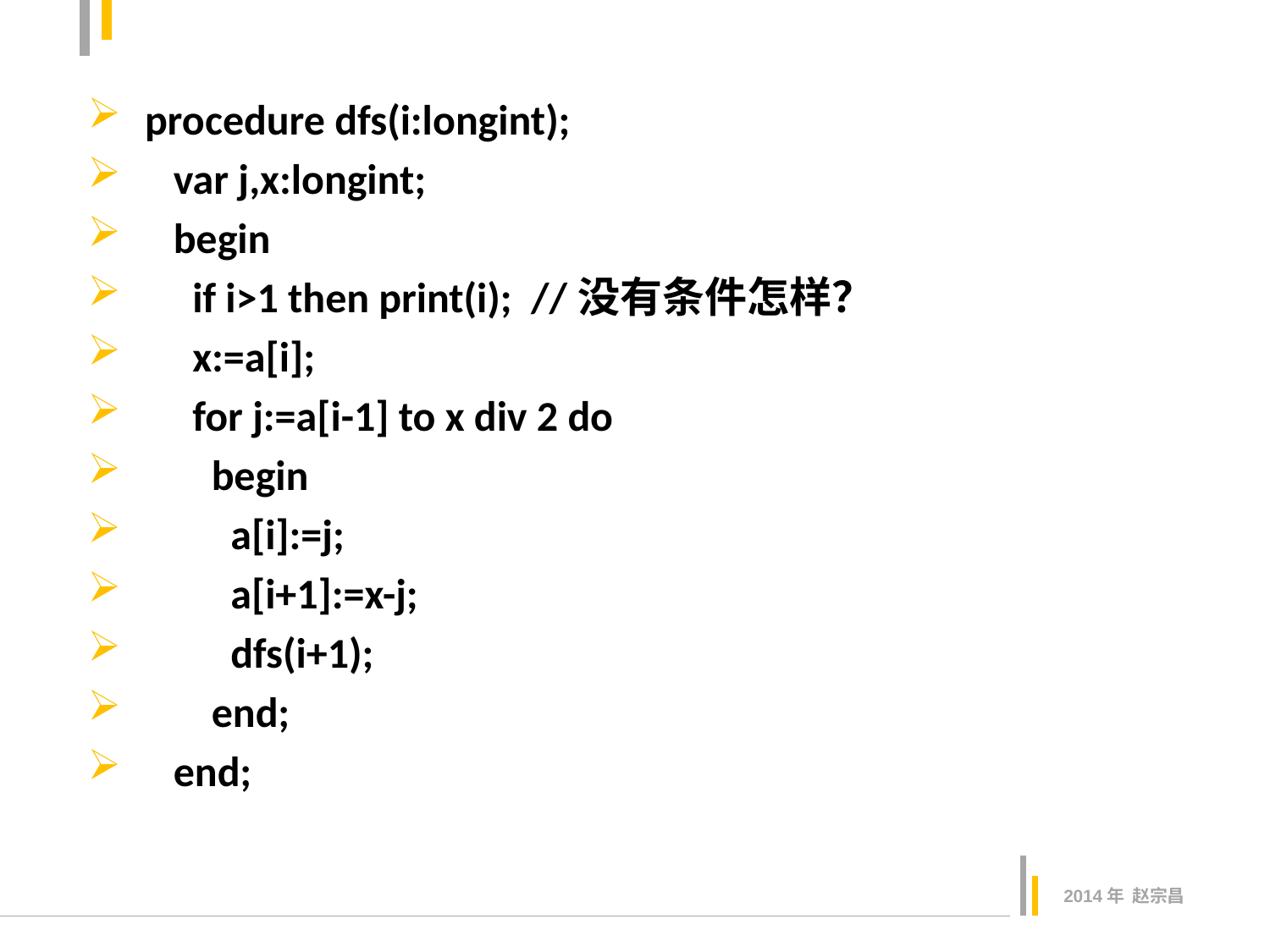

procedure dfs(i:longint);
    var j,x:longint;
    begin
      if i>1 then print(i);  //没有条件怎样？
      x:=a[i];
      for j:=a[i-1] to x div 2 do
        begin
          a[i]:=j;
          a[i+1]:=x-j;
          dfs(i+1);
        end;
    end;